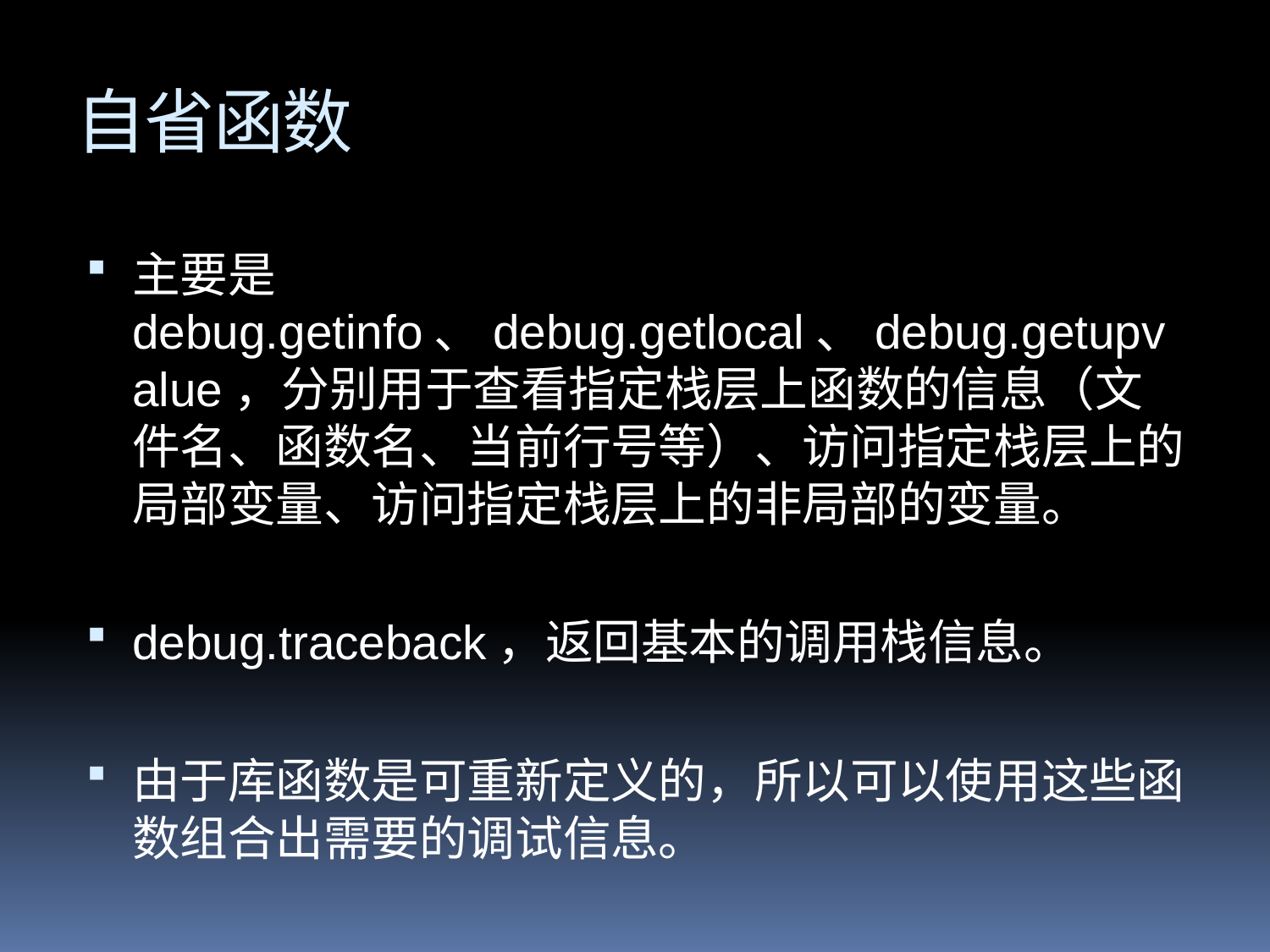

# 自省函数
主要是debug.getinfo、debug.getlocal、debug.getupvalue，分别用于查看指定栈层上函数的信息（文件名、函数名、当前行号等）、访问指定栈层上的局部变量、访问指定栈层上的非局部的变量。

debug.traceback，返回基本的调用栈信息。

由于库函数是可重新定义的，所以可以使用这些函数组合出需要的调试信息。